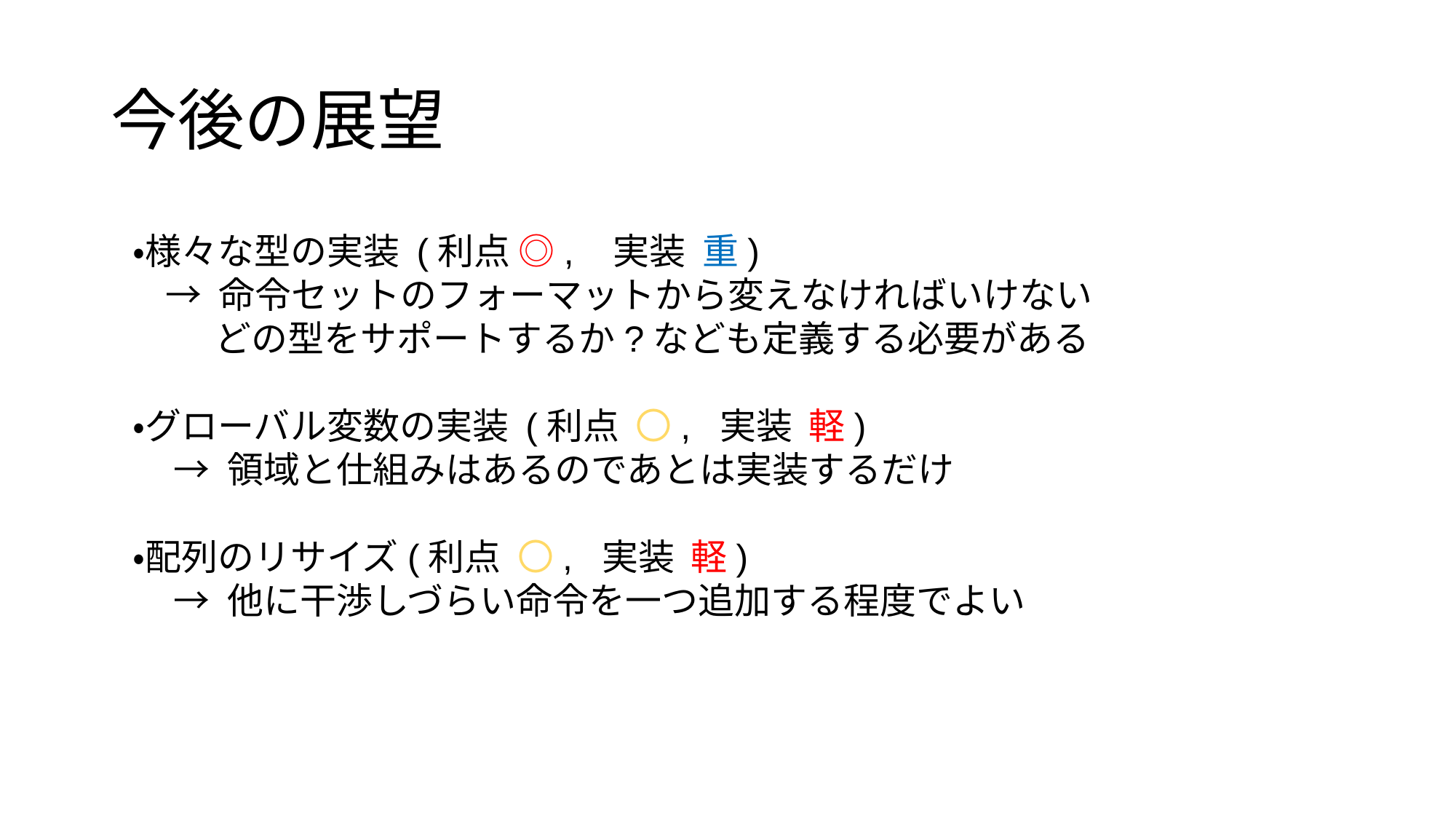

今後の展望
・様々な型の実装 (利点 ◎,   実装  重)
    → 命令セットのフォーマットから変えなければいけない
         どの型をサポートするか?なども定義する必要がある

・グローバル変数の実装 (利点  〇,  実装  軽)
     → 領域と仕組みはあるのであとは実装するだけ

・配列のリサイズ(利点  〇,  実装  軽)
     → 他に干渉しづらい命令を一つ追加する程度でよい